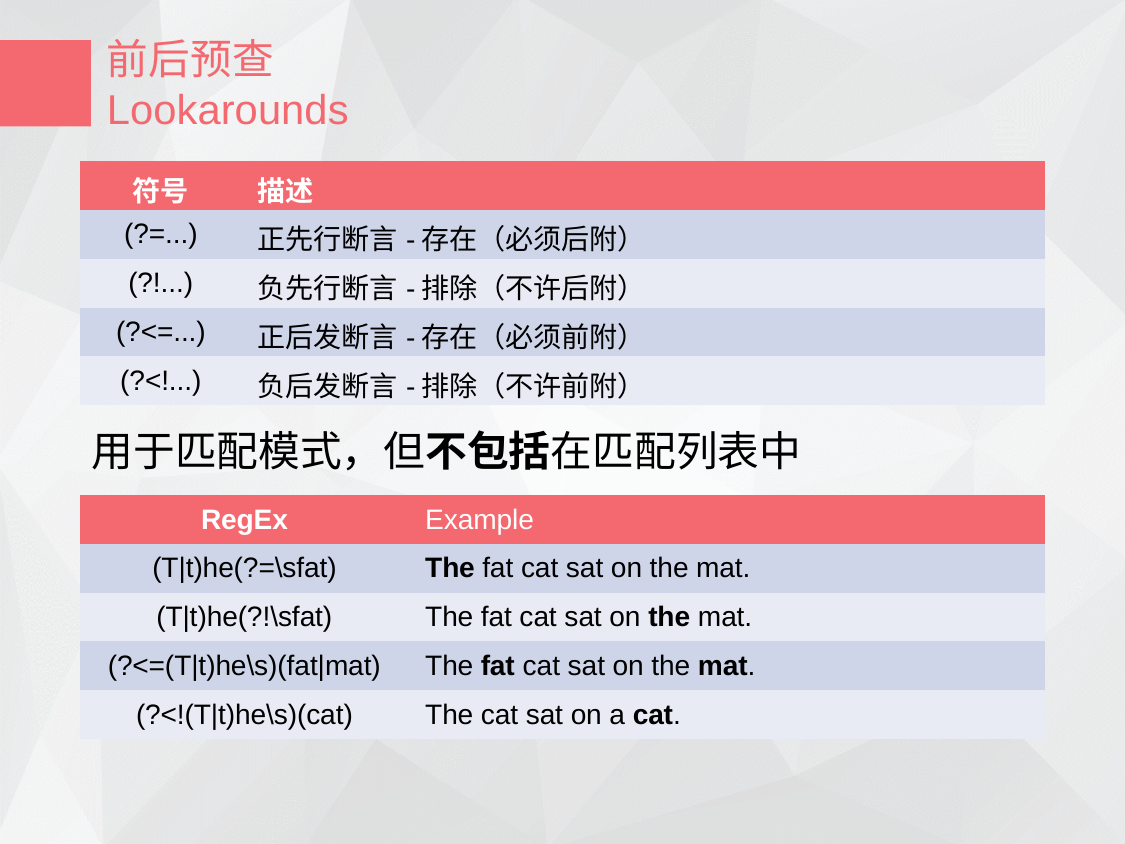

前后预查
Lookarounds

| 符号 | 描述 |
| --- | --- |
| (?=...) | 正先行断言-存在（必须后附） |
| (?!...) | 负先行断言-排除（不许后附） |
| (?<=...) | 正后发断言-存在（必须前附） |
| (?<!...) | 负后发断言-排除（不许前附） |
用于匹配模式，但不包括在匹配列表中
| RegEx | Example |
| --- | --- |
| (T|t)he(?=\sfat) | The fat cat sat on the mat. |
| (T|t)he(?!\sfat) | The fat cat sat on the mat. |
| (?<=(T|t)he\s)(fat|mat) | The fat cat sat on the mat. |
| (?<!(T|t)he\s)(cat) | The cat sat on a cat. |